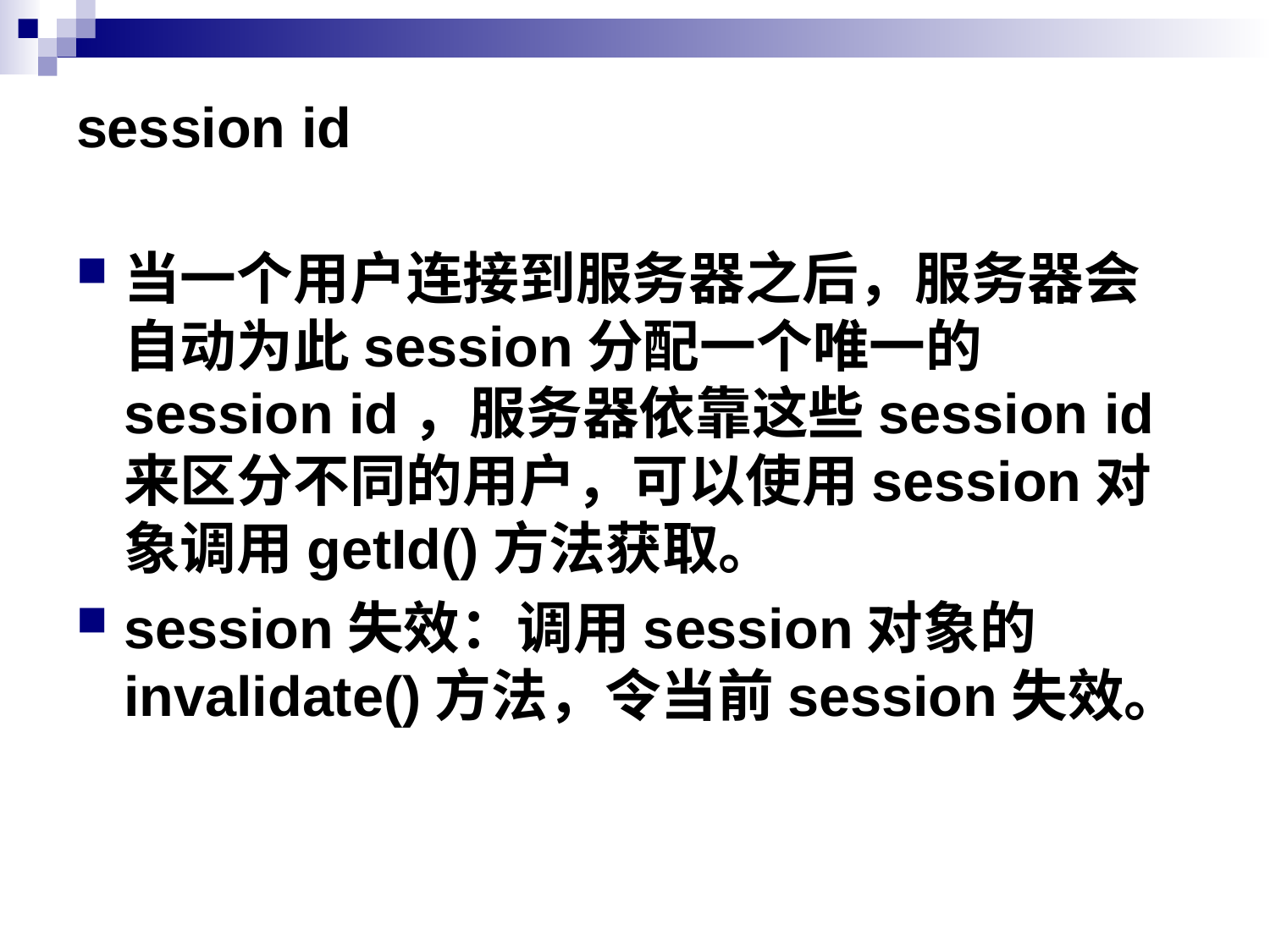

# session id
当一个用户连接到服务器之后，服务器会自动为此session分配一个唯一的session id，服务器依靠这些session id来区分不同的用户，可以使用session对象调用getId()方法获取。
session失效：调用session对象的invalidate()方法，令当前session失效。
31